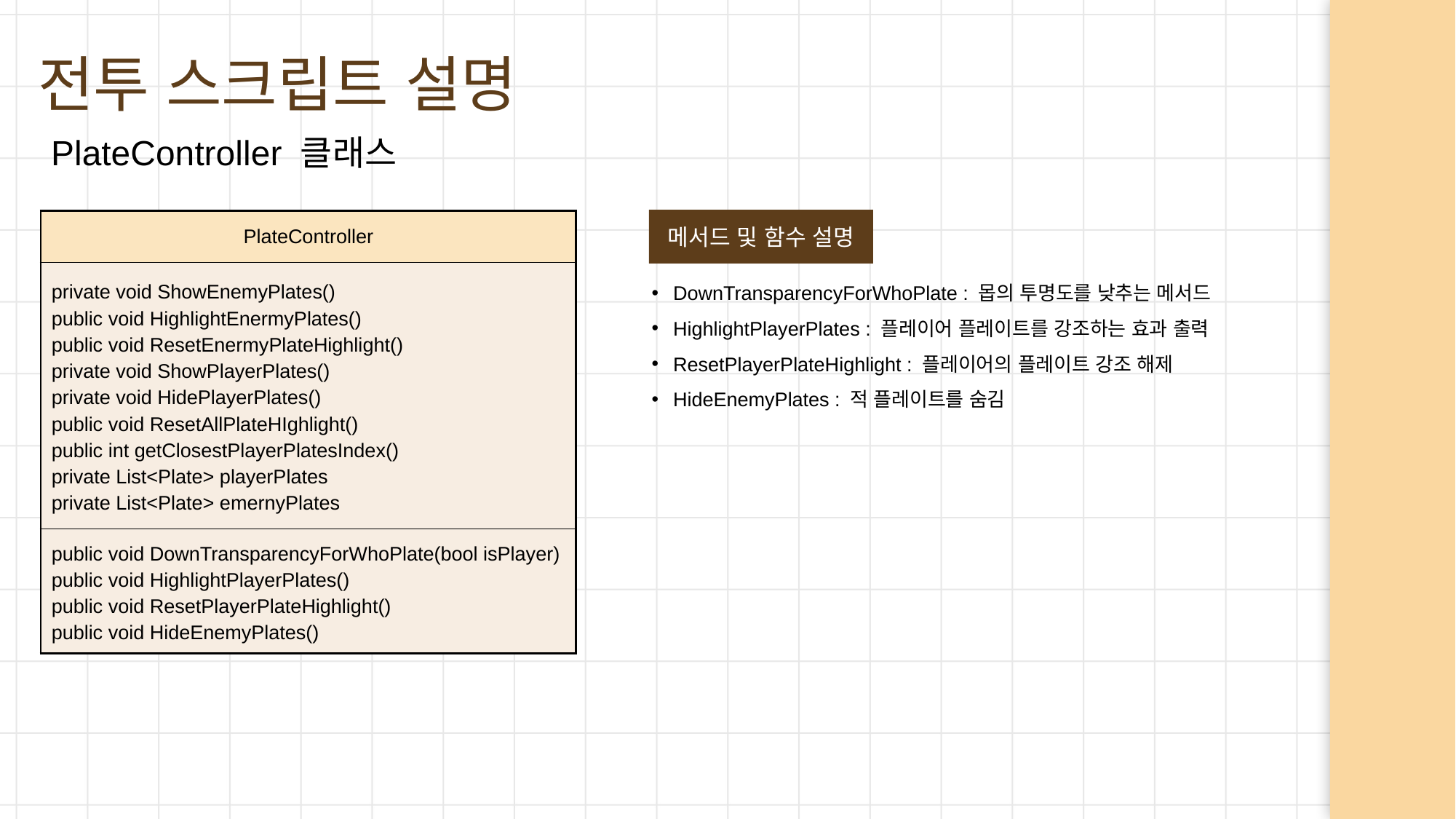

전투 스크립트 설명
PlateController 클래스
메서드 및 함수 설명
| PlateController |
| --- |
| private void ShowEnemyPlates() public void HighlightEnermyPlates() public void ResetEnermyPlateHighlight() private void ShowPlayerPlates() private void HidePlayerPlates() public void ResetAllPlateHIghlight() public int getClosestPlayerPlatesIndex() private List<Plate> playerPlates private List<Plate> emernyPlates |
| public void DownTransparencyForWhoPlate(bool isPlayer) public void HighlightPlayerPlates() public void ResetPlayerPlateHighlight() public void HideEnemyPlates() |
DownTransparencyForWhoPlate : 몹의 투명도를 낮추는 메서드
HighlightPlayerPlates : 플레이어 플레이트를 강조하는 효과 출력
ResetPlayerPlateHighlight : 플레이어의 플레이트 강조 해제
HideEnemyPlates : 적 플레이트를 숨김